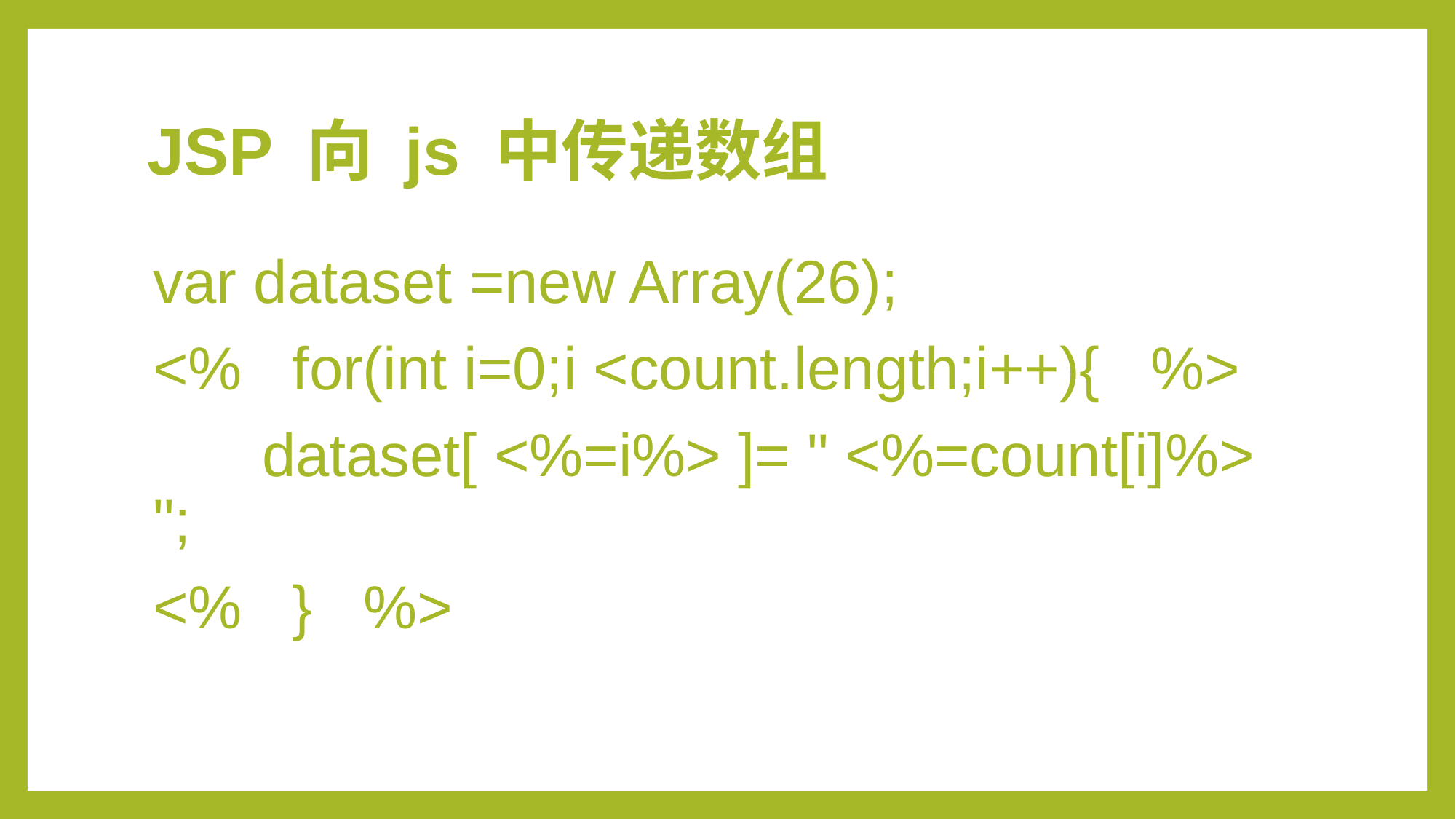

# JSP 向 js 中传递数组
var dataset =new Array(26);
<%   for(int i=0;i <count.length;i++){   %>
	dataset[ <%=i%> ]= " <%=count[i]%> ";
<%   }   %>